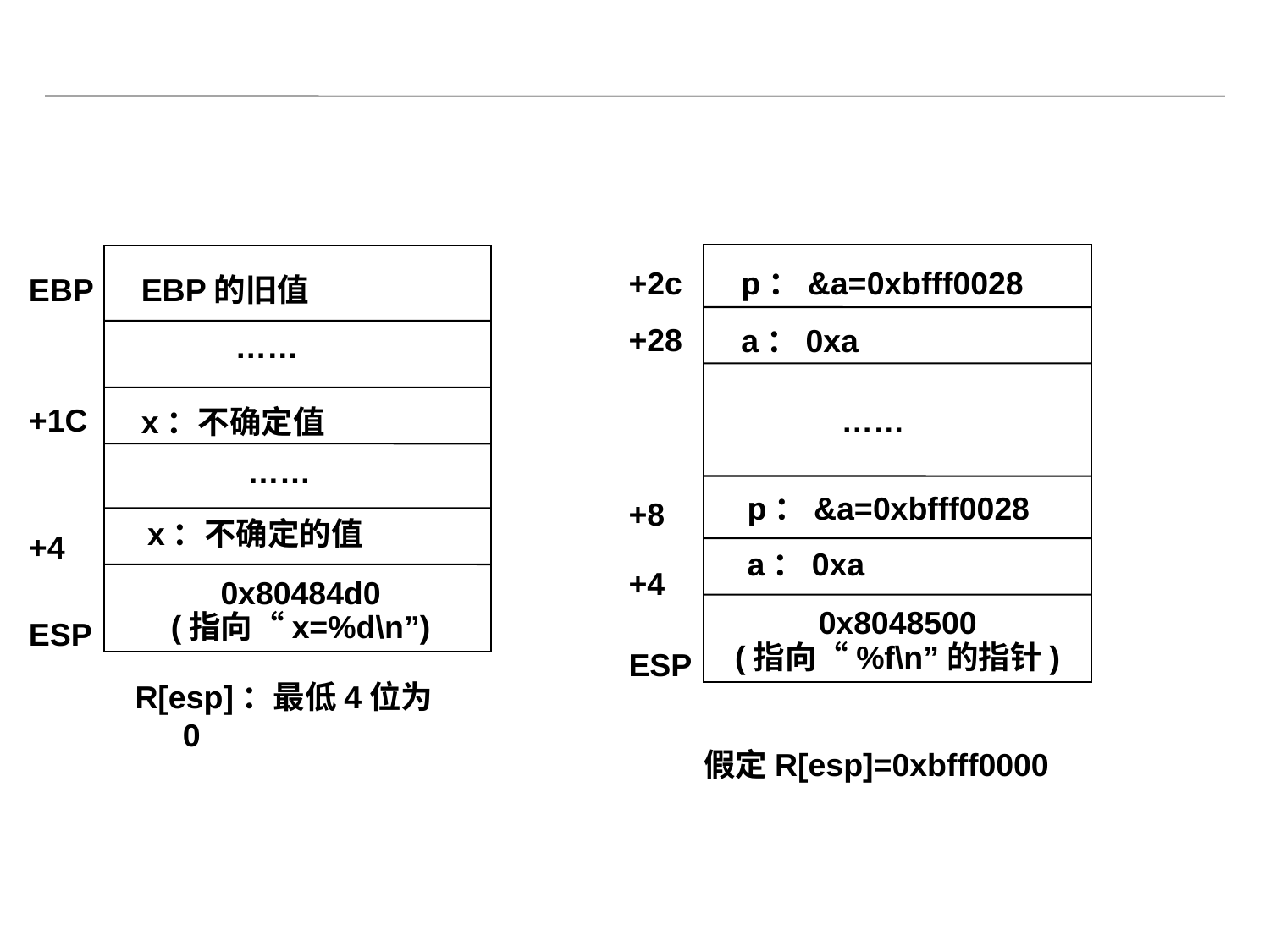

#

+2c
p：&a=0xbfff0028
EBP
EBP的旧值

+28
a：0xa

……

+1C
……
x：不确定值

……

p：&a=0xbfff0028
+8
x：不确定的值

+4
a：0xa

+4

0x80484d0
(指向“x=%d\n”)

0x8048500
(指向“%f\n”的指针)
ESP
ESP
R[esp]：最低4位为0
假定R[esp]=0xbfff0000